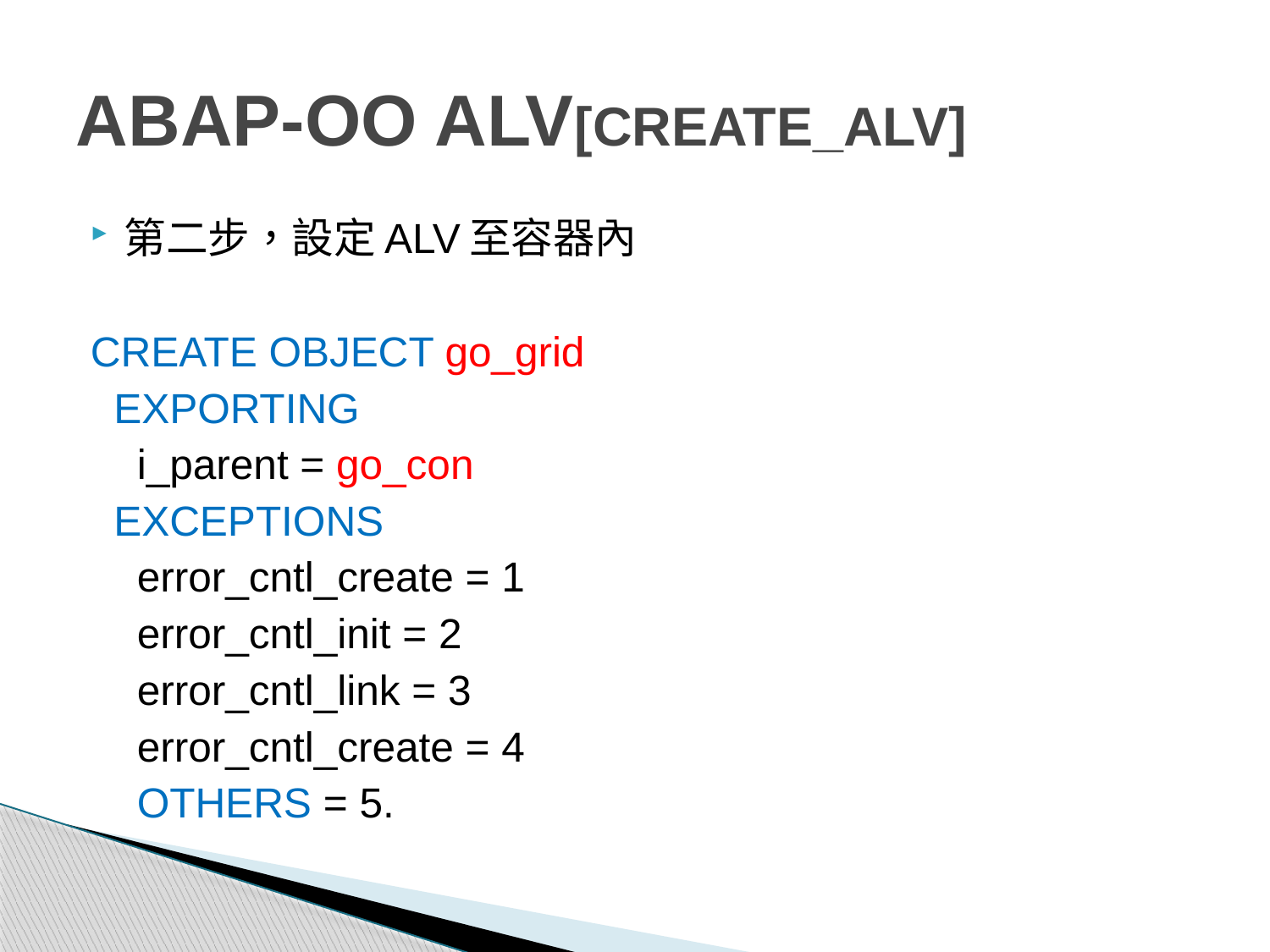

# ABAP-OO ALV[CREATE_ALV]
第二步，設定ALV至容器內

CREATE OBJECT go_grid
  EXPORTING
    i_parent = go_con
  EXCEPTIONS
    error_cntl_create = 1
    error_cntl_init = 2
    error_cntl_link = 3
    error_cntl_create = 4
    OTHERS = 5.